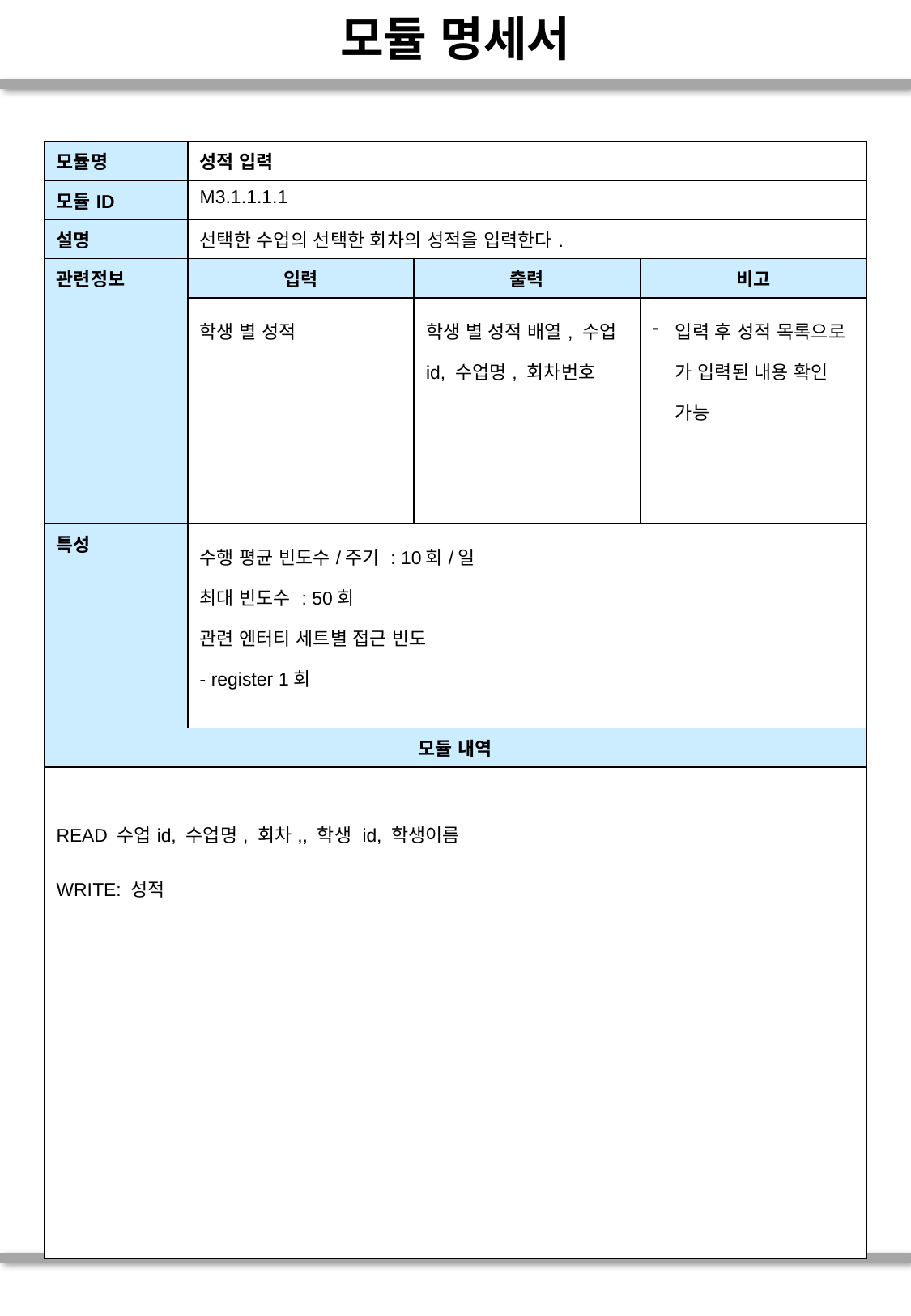

# 모듈 명세서
| 모듈명 | 성적 입력 |  |  |
| --- | --- | --- | --- |
| 모듈ID | M3.1.1.1.1 |  |  |
| 설명 | 선택한 수업의 선택한 회차의 성적을 입력한다. |  |  |
| 관련정보 | 입력 | 출력 | 비고 |
|  | 학생 별 성적 | 학생 별 성적 배열, 수업id, 수업명, 회차번호 | 입력 후 성적 목록으로 가 입력된 내용 확인 가능 |
| 특성 | 수행 평균 빈도수/주기 : 10회/일 최대 빈도수 : 50회 관련 엔터티 세트별 접근 빈도 - register 1회 |  |  |
| 모듈 내역 |  |  |  |
| READ 수업id, 수업명, 회차,, 학생 id, 학생이름 WRITE: 성적 |  |  |  |